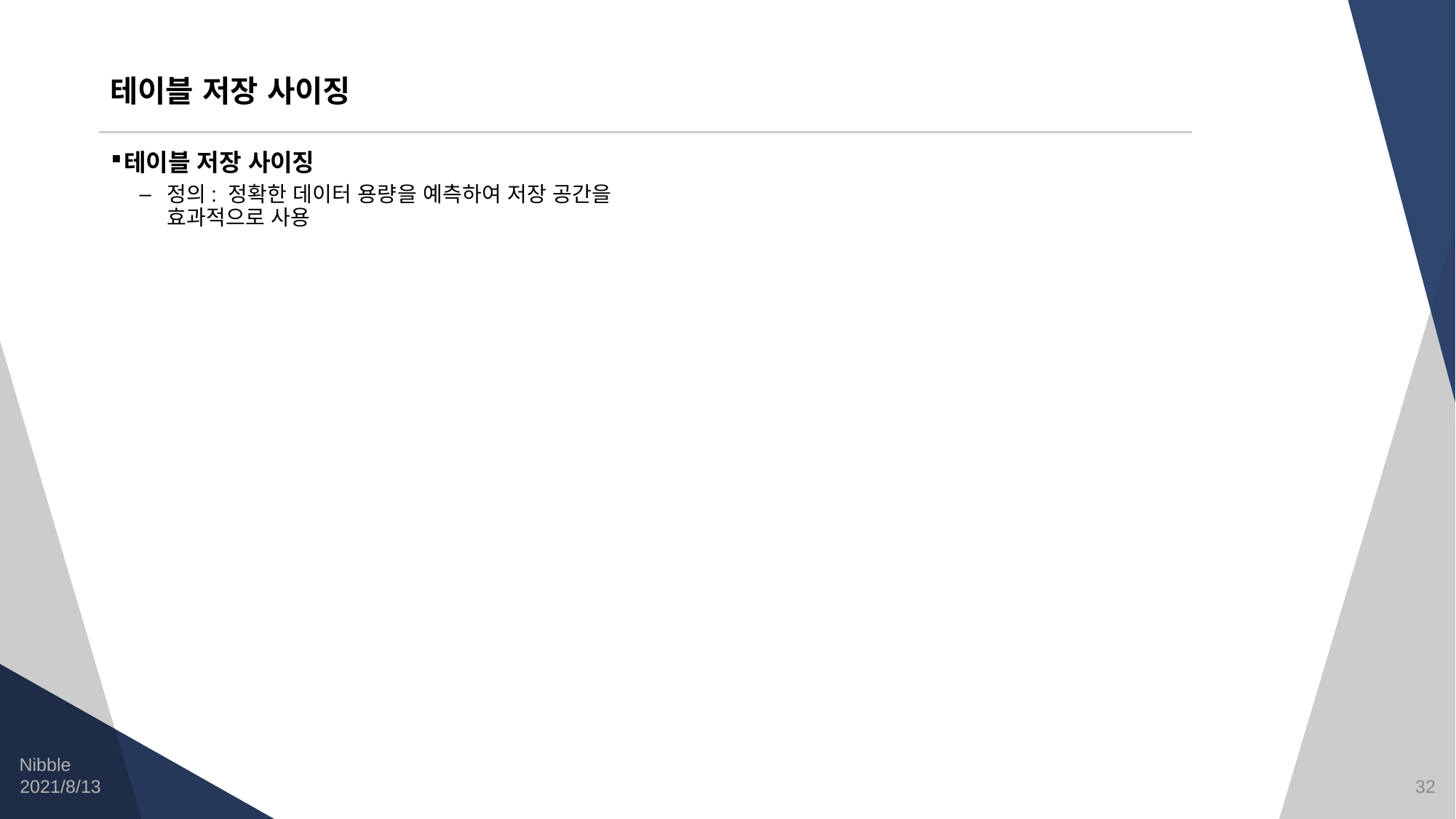

# 테이블 저장 사이징

테이블 저장 사이징
정의: 정확한 데이터 용량을 예측하여 저장 공간을 효과적으로 사용
Nibble
2021/8/13
32